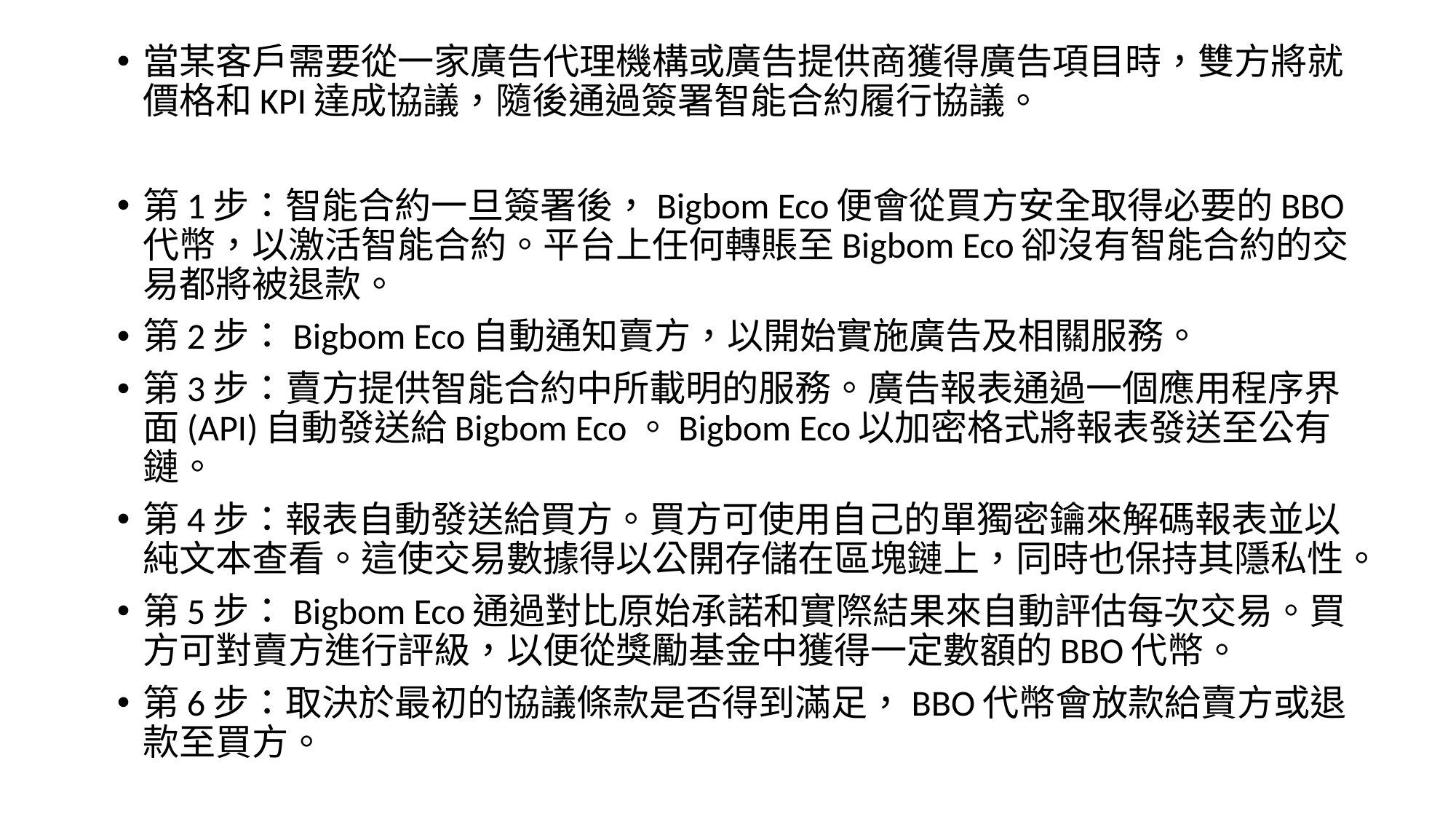

當某客戶需要從一家廣告代理機構或廣告提供商獲得廣告項目時，雙方將就價格和KPI達成協議，隨後通過簽署智能合約履行協議。

第1步：智能合約一旦簽署後，Bigbom Eco便會從買方安全取得必要的BBO代幣，以激活智能合約。平台上任何轉賬至Bigbom Eco卻沒有智能合約的交易都將被退款。
第2步：Bigbom Eco自動通知賣方，以開始實施廣告及相關服務。
第3步：賣方提供智能合約中所載明的服務。廣告報表通過一個應用程序界面(API)自動發送給Bigbom Eco。Bigbom Eco以加密格式將報表發送至公有鏈。
第4步：報表自動發送給買方。買方可使用自己的單獨密鑰來解碼報表並以純文本查看。這使交易數據得以公開存儲在區塊鏈上，同時也保持其隱私性。
第5步：Bigbom Eco通過對比原始承諾和實際結果來自動評估每次交易。買方可對賣方進行評級，以便從獎勵基金中獲得一定數額的BBO代幣。
第6步：取決於最初的協議條款是否得到滿足，BBO代幣會放款給賣方或退款至買方。